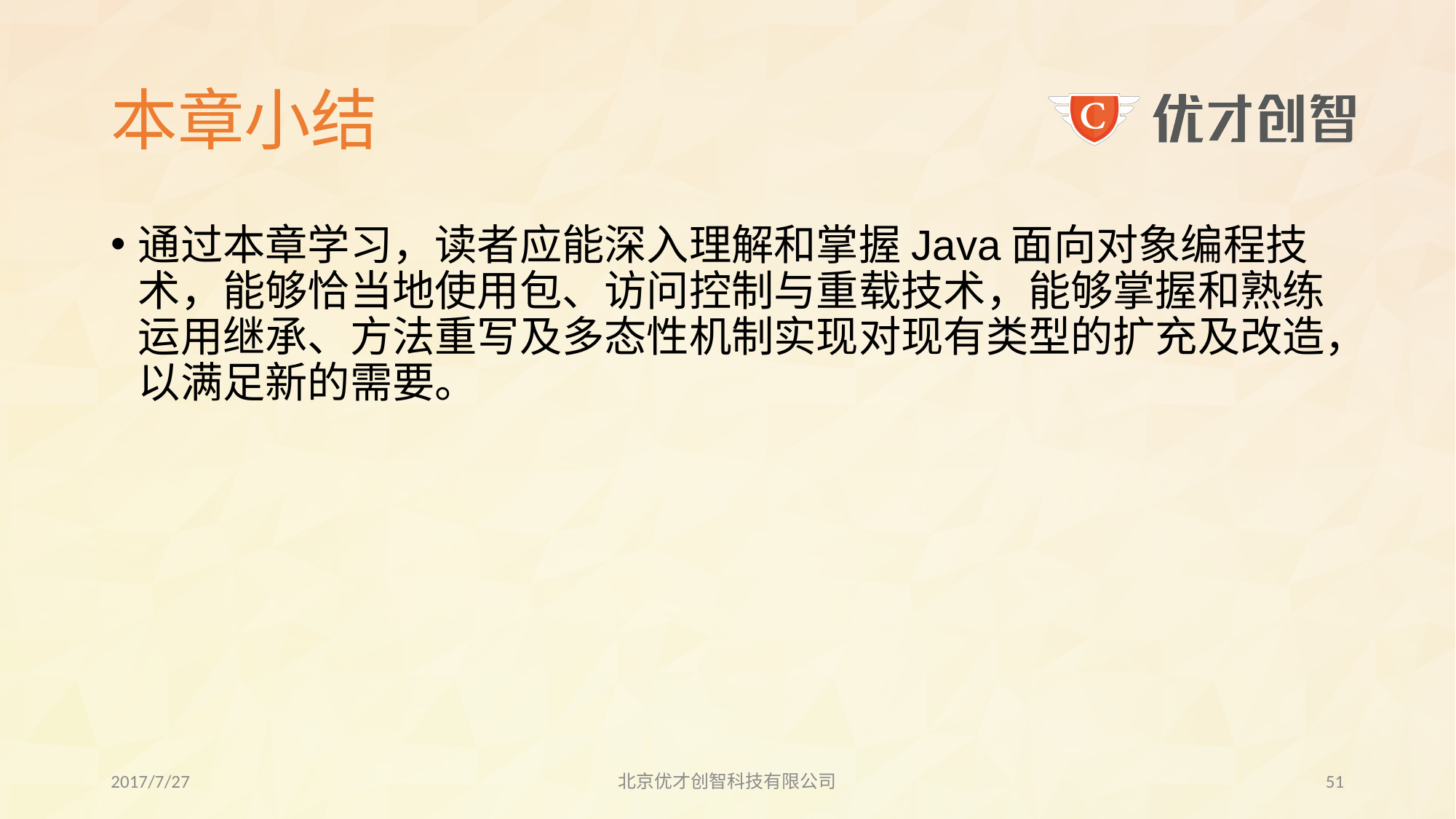

# 本章小结
通过本章学习，读者应能深入理解和掌握Java面向对象编程技术，能够恰当地使用包、访问控制与重载技术，能够掌握和熟练运用继承、方法重写及多态性机制实现对现有类型的扩充及改造，以满足新的需要。
2017/7/27
北京优才创智科技有限公司
51